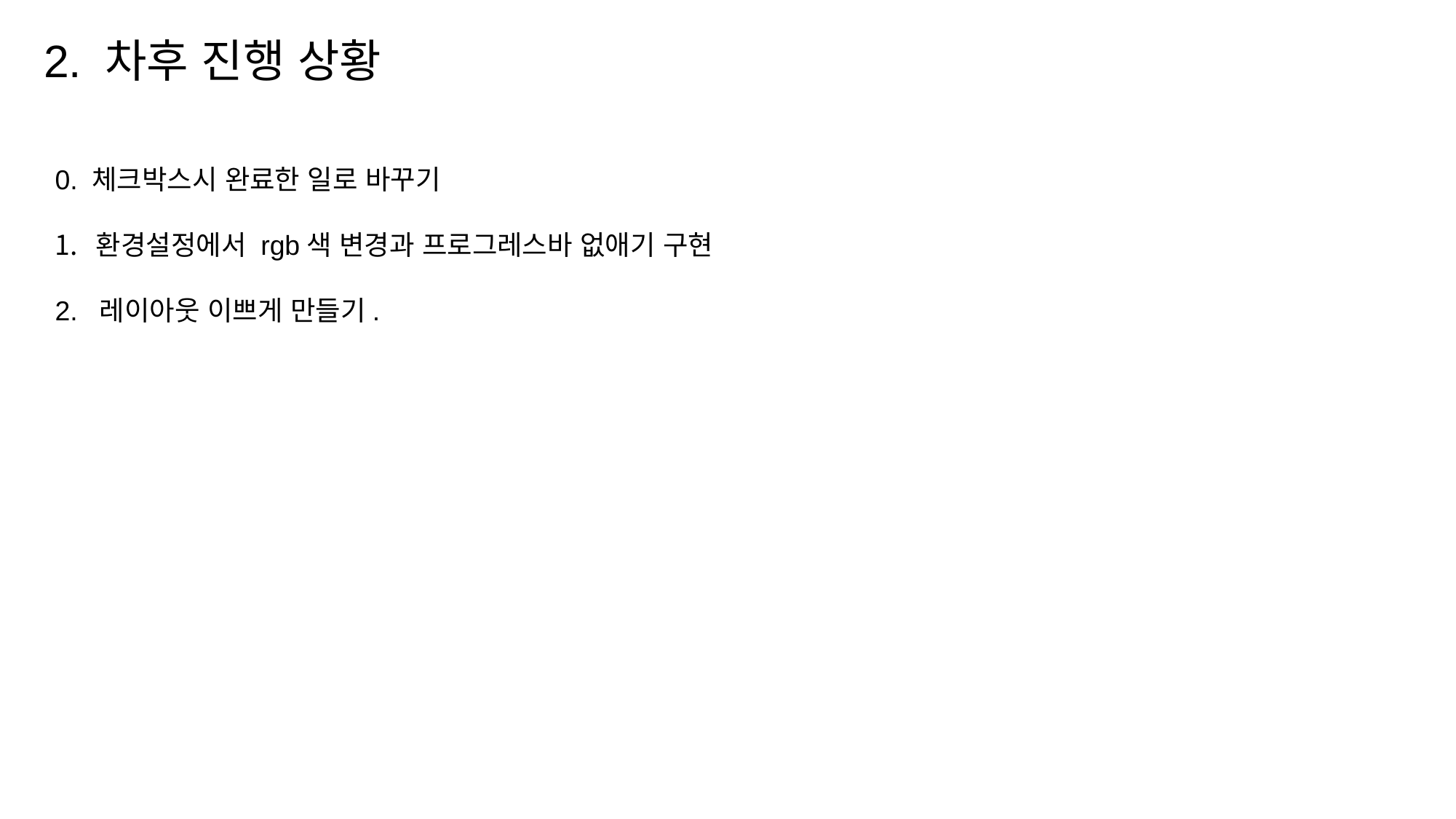

2. 차후 진행 상황
0. 체크박스시 완료한 일로 바꾸기

환경설정에서 rgb색 변경과 프로그레스바 없애기 구현

2.  레이아웃 이쁘게 만들기.